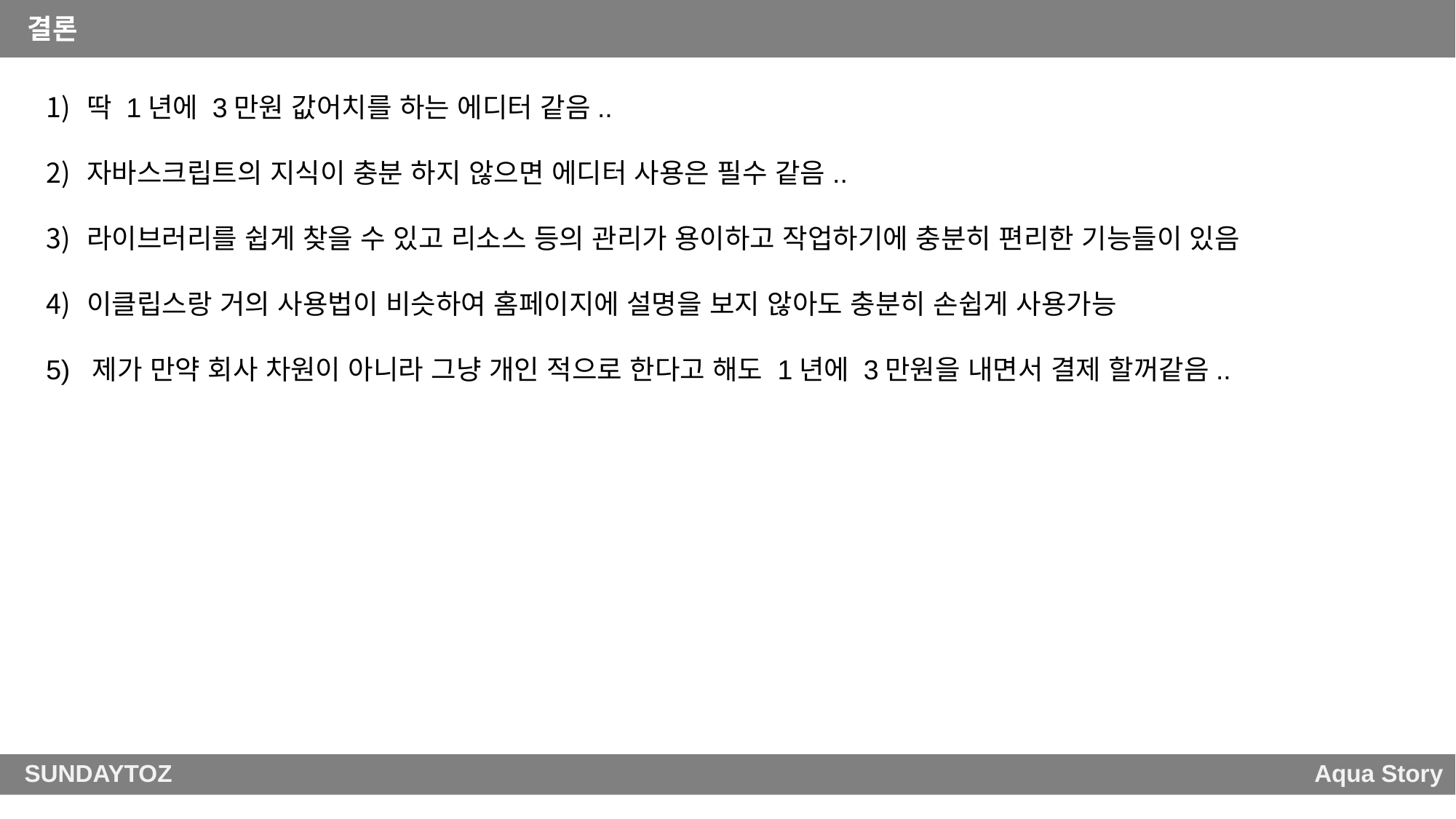

결론
딱 1년에 3만원 값어치를 하는 에디터 같음..

자바스크립트의 지식이 충분 하지 않으면 에디터 사용은 필수 같음..

라이브러리를 쉽게 찾을 수 있고 리소스 등의 관리가 용이하고 작업하기에 충분히 편리한 기능들이 있음
이클립스랑 거의 사용법이 비슷하여 홈페이지에 설명을 보지 않아도 충분히 손쉽게 사용가능

5)  제가 만약 회사 차원이 아니라 그냥 개인 적으로 한다고 해도 1년에 3만원을 내면서 결제 할꺼같음..
SUNDAYTOZ
Aqua Story